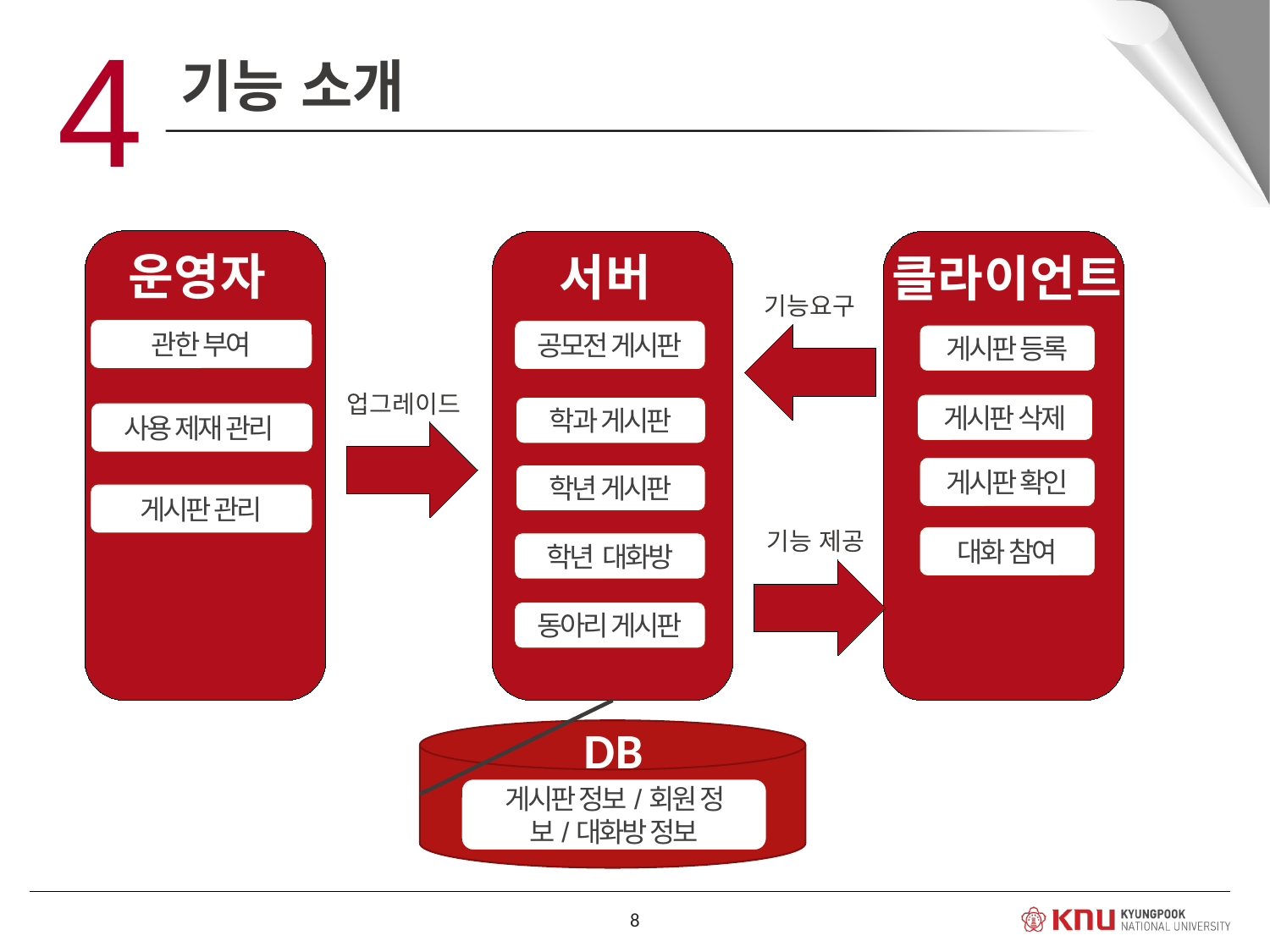

4
기능 소개

운영자
서버
클라이언트
기능요구
관한 부여
공모전 게시판
게시판 등록

업그레이드
게시판 삭제
학과 게시판
사용 제재 관리

게시판 확인
학년 게시판
게시판 관리
기능 제공
대화 참여
학년  대화방

동아리 게시판
DB

게시판 정보/회원 정보/대화방 정보
8